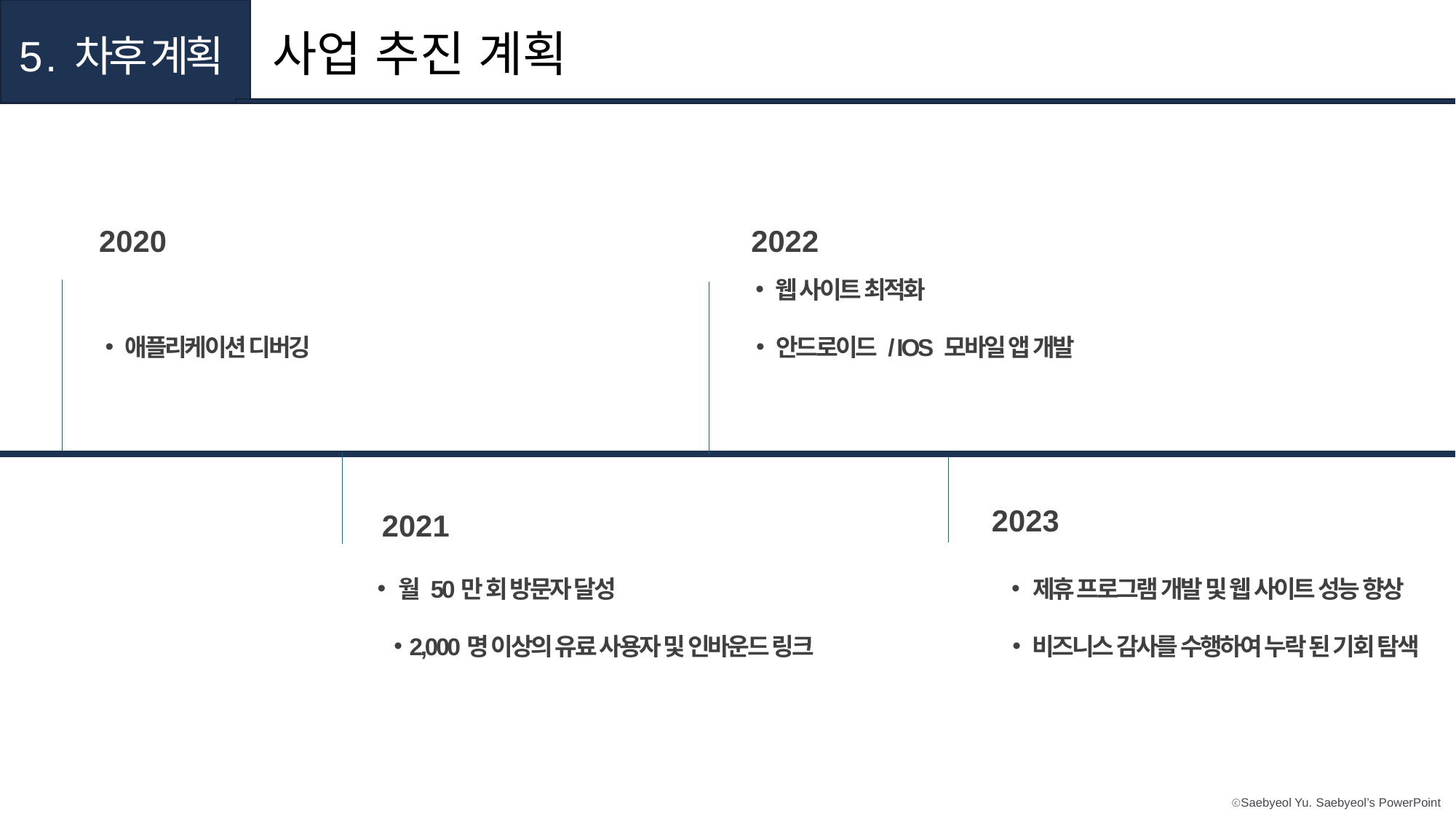

Part 5
Part 4
Part 4
Part 3
Part 3
Part 2
Part 1,
Part 1,
사업 추진 계획
5 . 차후 계획
1. 사업 개요
1 . 사업 개요

2020
2022

 웹 사이트 최적화
 애플리케이션 디버깅
 안드로이드 / IOS 모바일 앱 개발
2023
2021
 월 50만 회 방문자 달성
 제휴 프로그램 개발 및 웹 사이트 성능 향상
 2,000명 이상의 유료 사용자 및 인바운드 링크
 비즈니스 감사를 수행하여 누락 된 기회 탐색